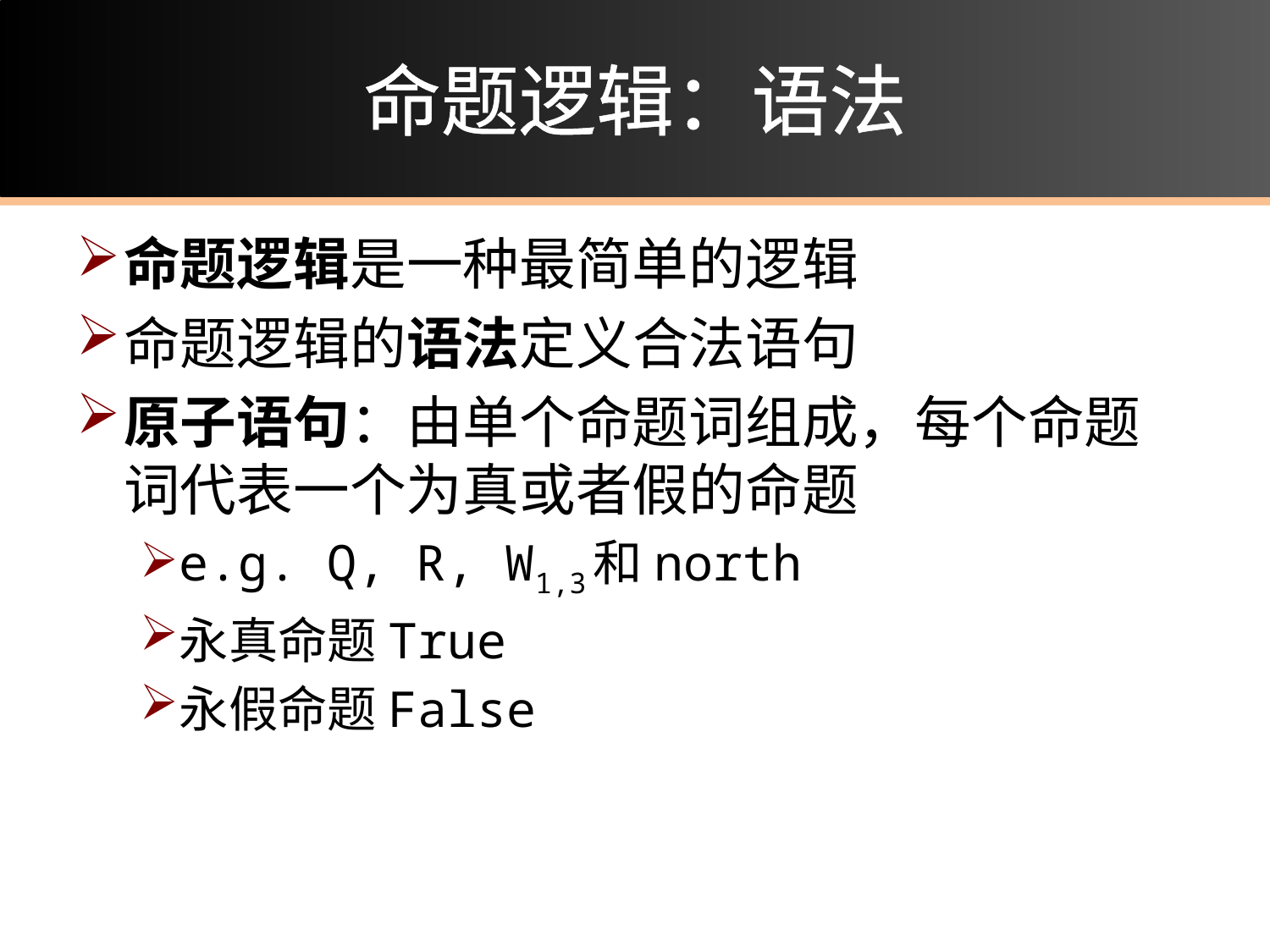

# 命题逻辑：语法
命题逻辑是一种最简单的逻辑
命题逻辑的语法定义合法语句
原子语句：由单个命题词组成，每个命题词代表一个为真或者假的命题
e.g. Q, R, W1,3和north
永真命题True
永假命题False